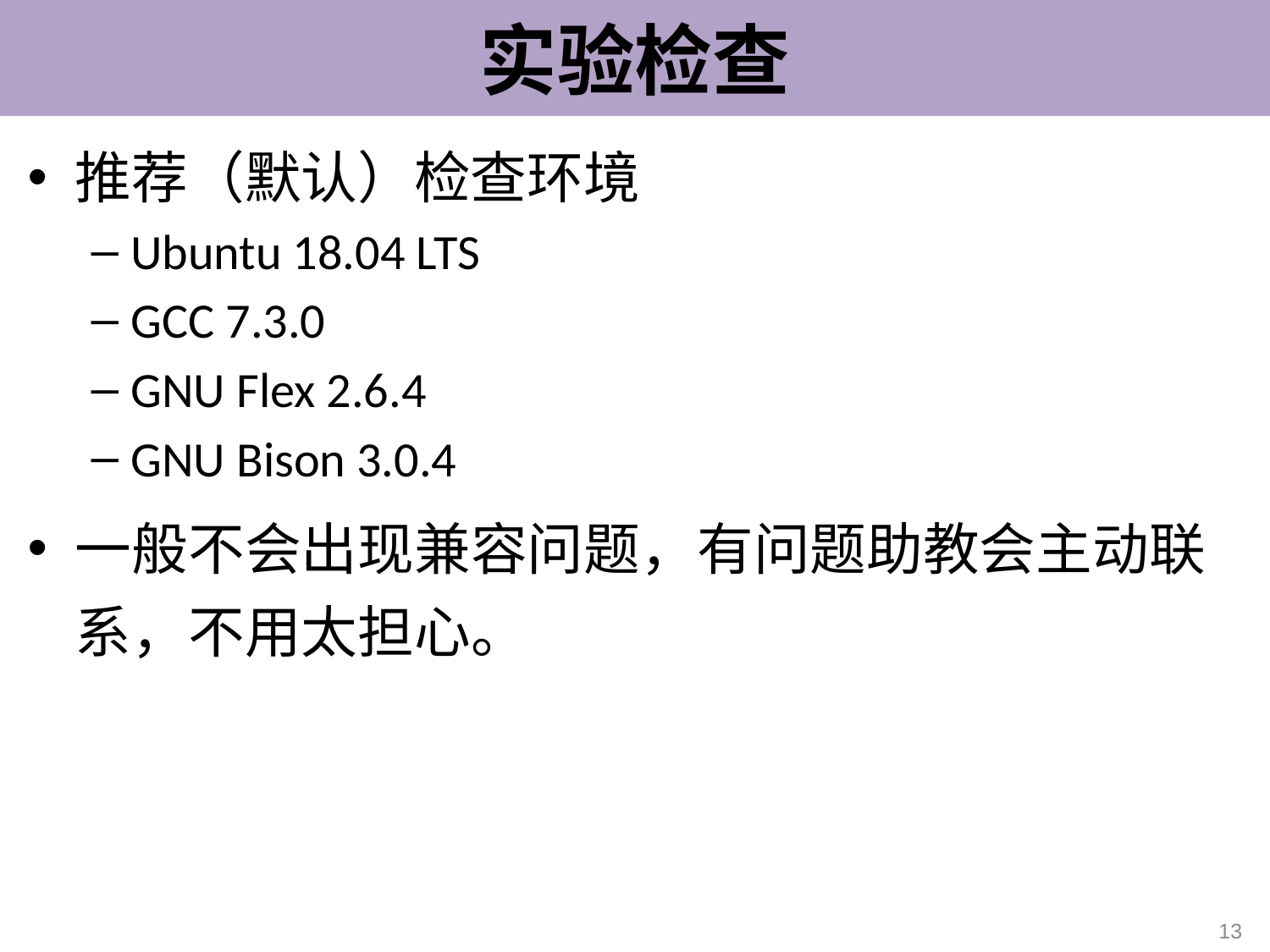

# 实验检查
推荐（默认）检查环境
Ubuntu 18.04 LTS
GCC 7.3.0
GNU Flex 2.6.4
GNU Bison 3.0.4
一般不会出现兼容问题，有问题助教会主动联系，不用太担心。

13